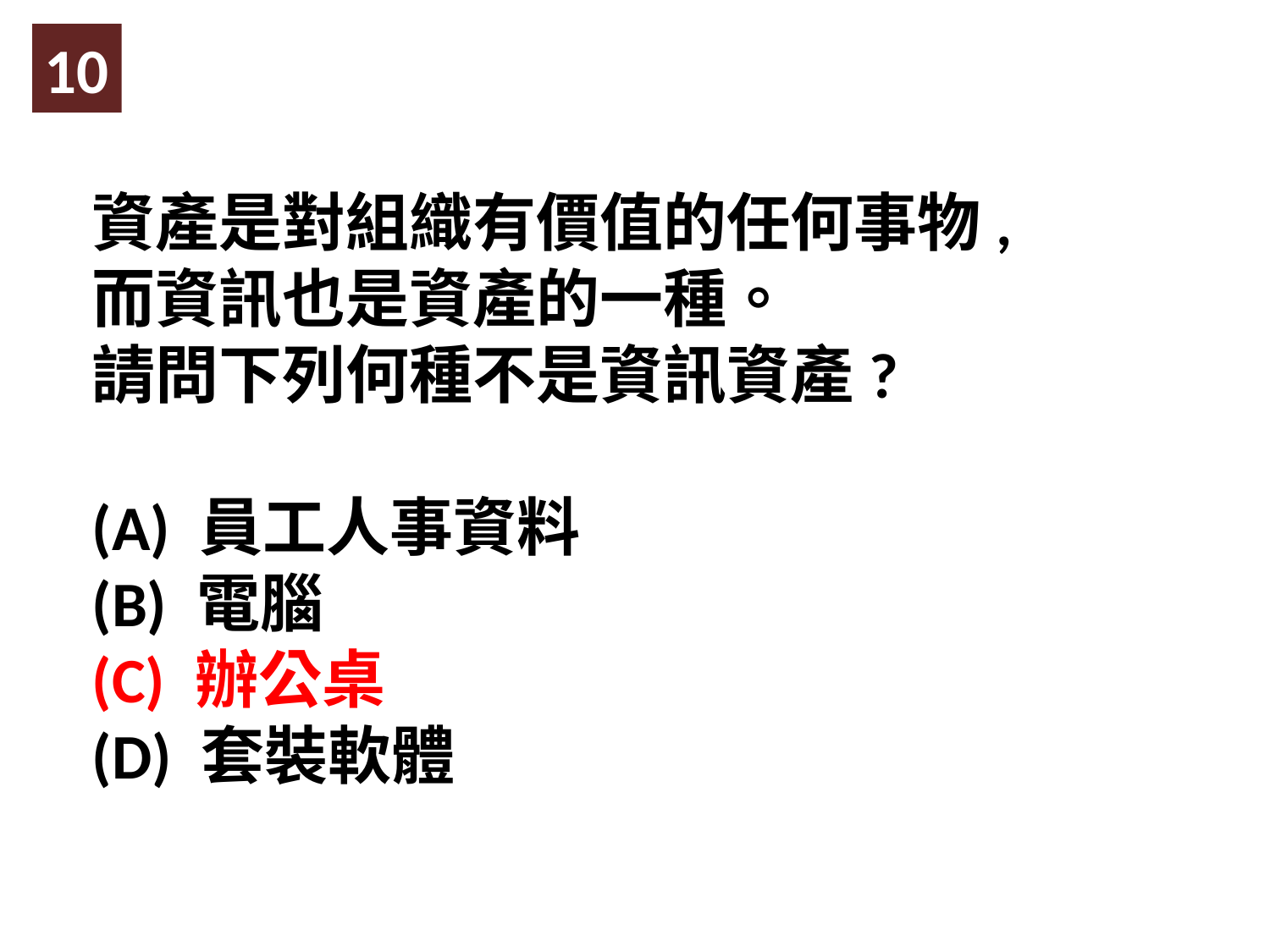

10
資產是對組織有價值的任何事物,
而資訊也是資產的一種。
請問下列何種不是資訊資產?

(A) 員工人事資料
(B) 電腦
(C) 辦公桌
(D) 套裝軟體